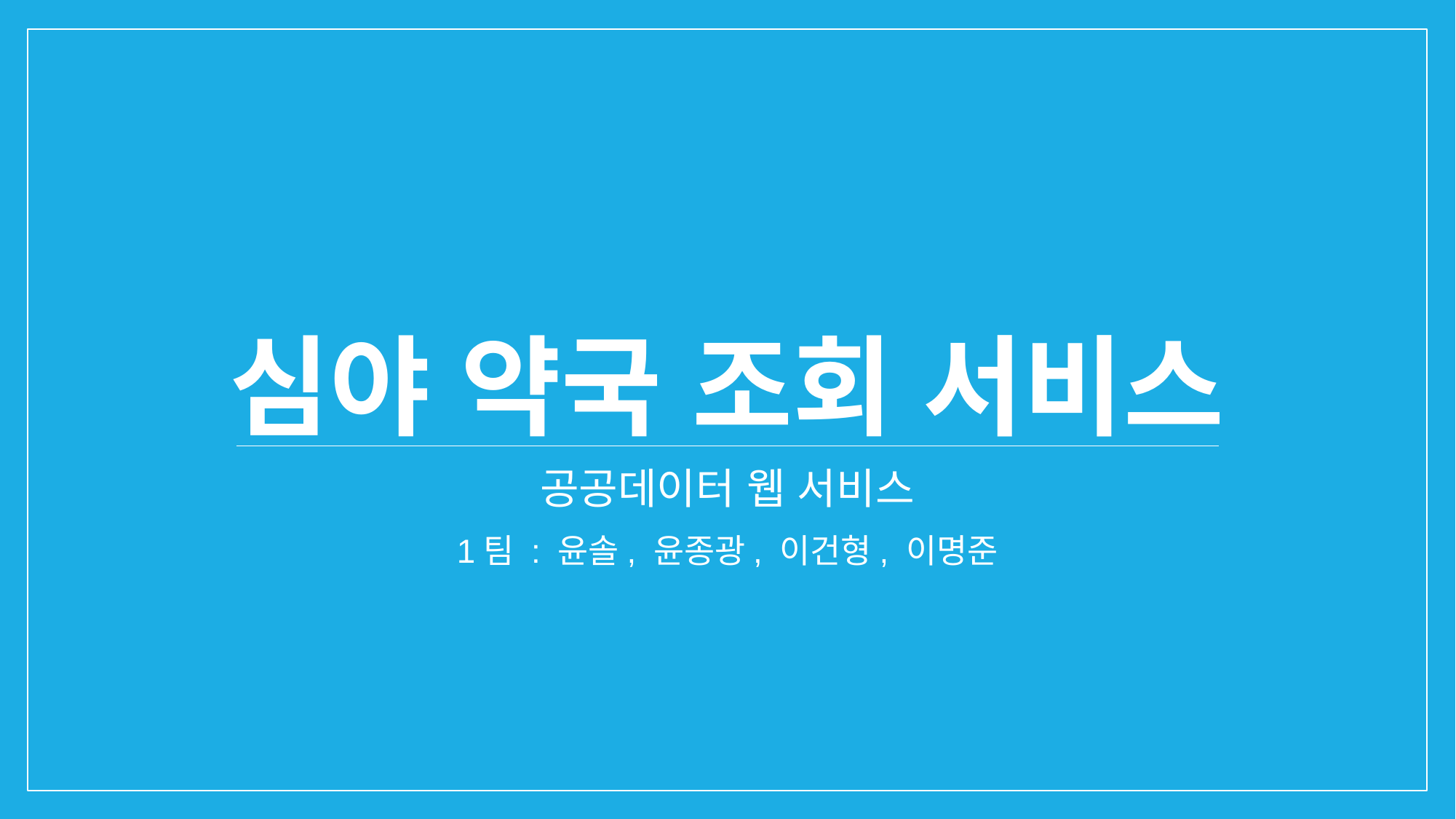

# 심야 약국 조회 서비스
공공데이터 웹 서비스
1팀 : 윤솔, 윤종광, 이건형, 이명준